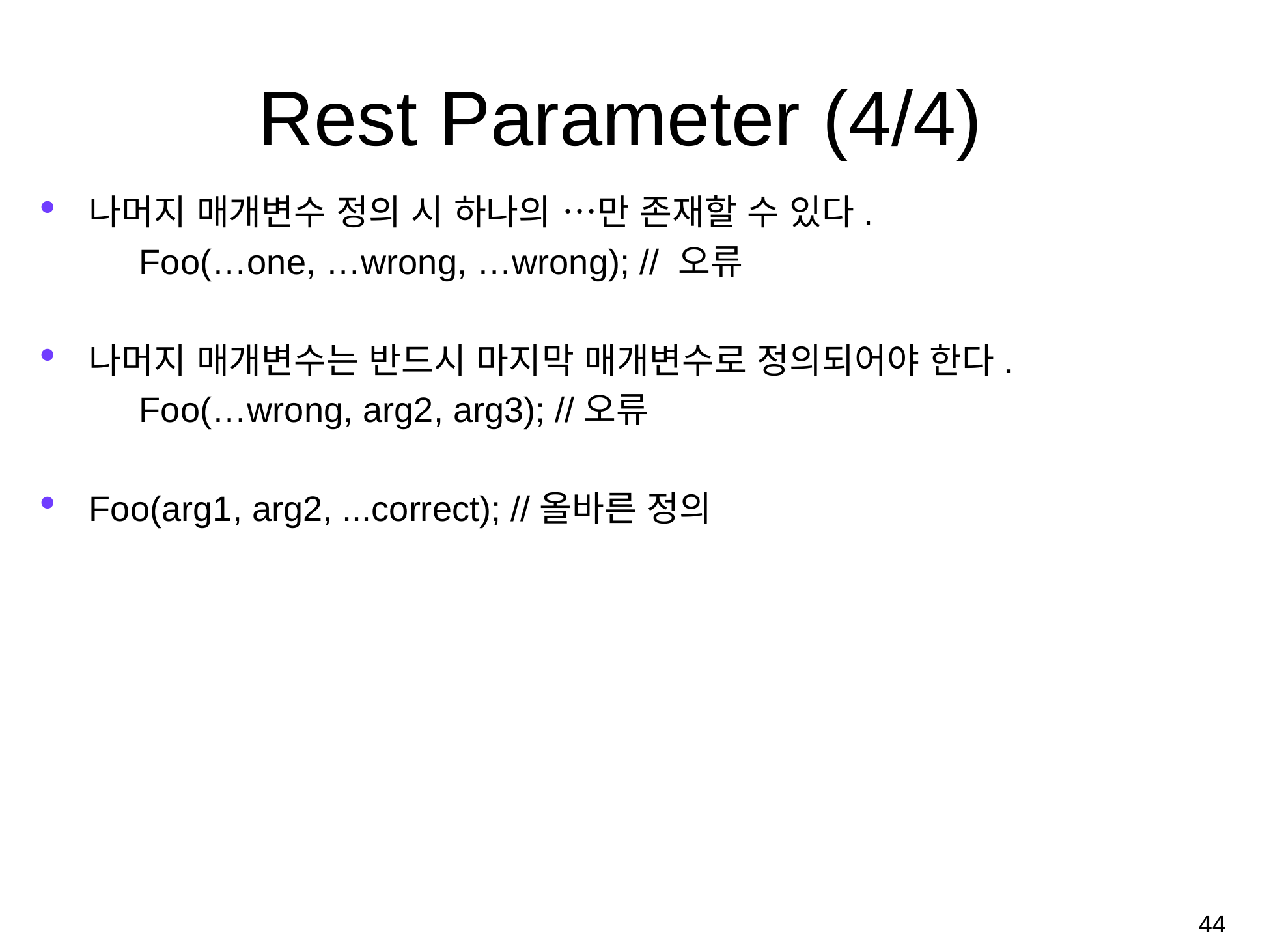

# Rest Parameter (4/4)
나머지 매개변수 정의 시 하나의 …만 존재할 수 있다.
	Foo(…one, …wrong, …wrong); // 오류

나머지 매개변수는 반드시 마지막 매개변수로 정의되어야 한다.
	Foo(…wrong, arg2, arg3); //오류

Foo(arg1, arg2, ...correct); //올바른 정의

44